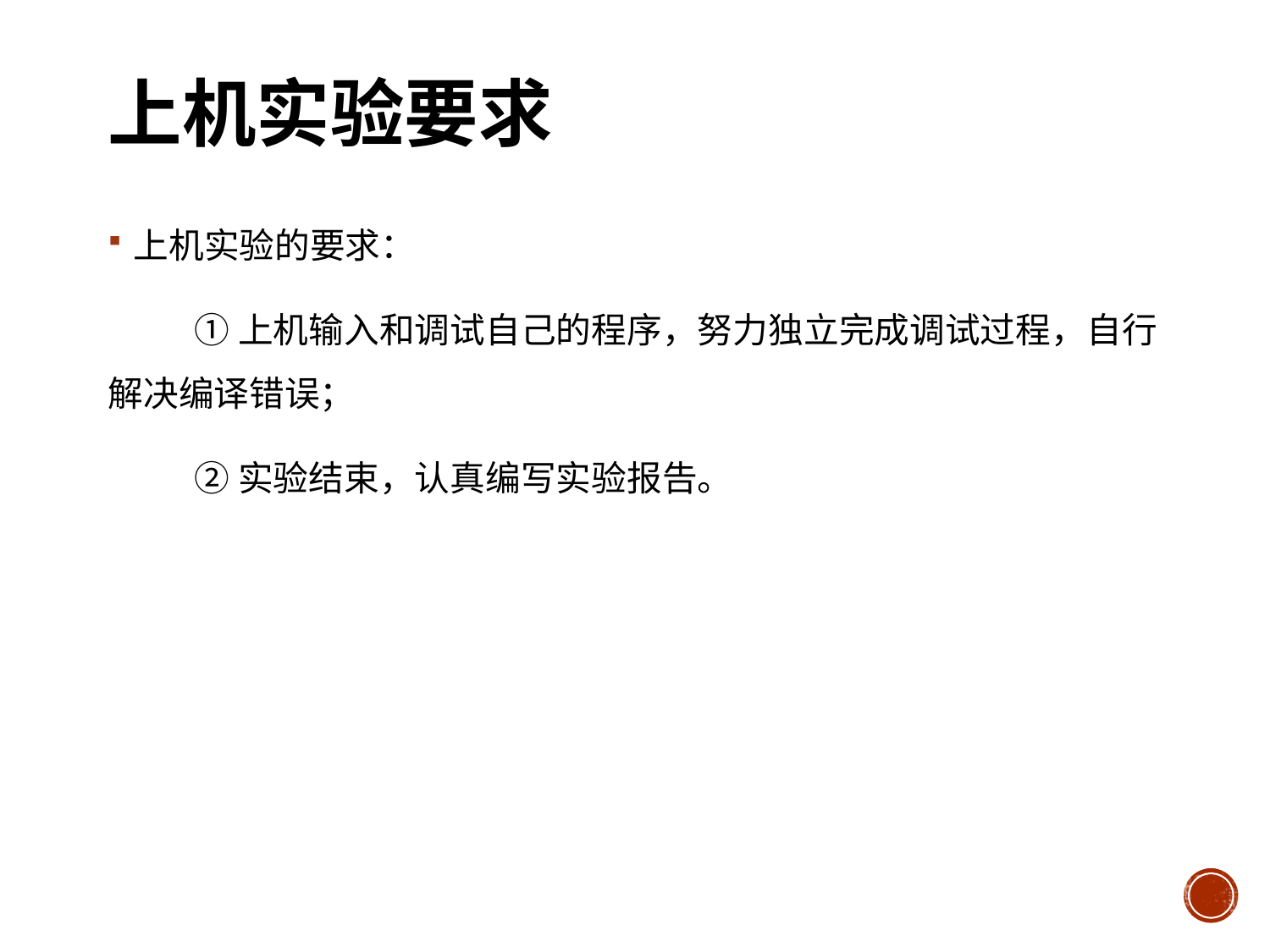

# 上机实验要求
上机实验的要求：
           ①上机输入和调试自己的程序，努力独立完成调试过程，自行解决编译错误；
           ②实验结束，认真编写实验报告。